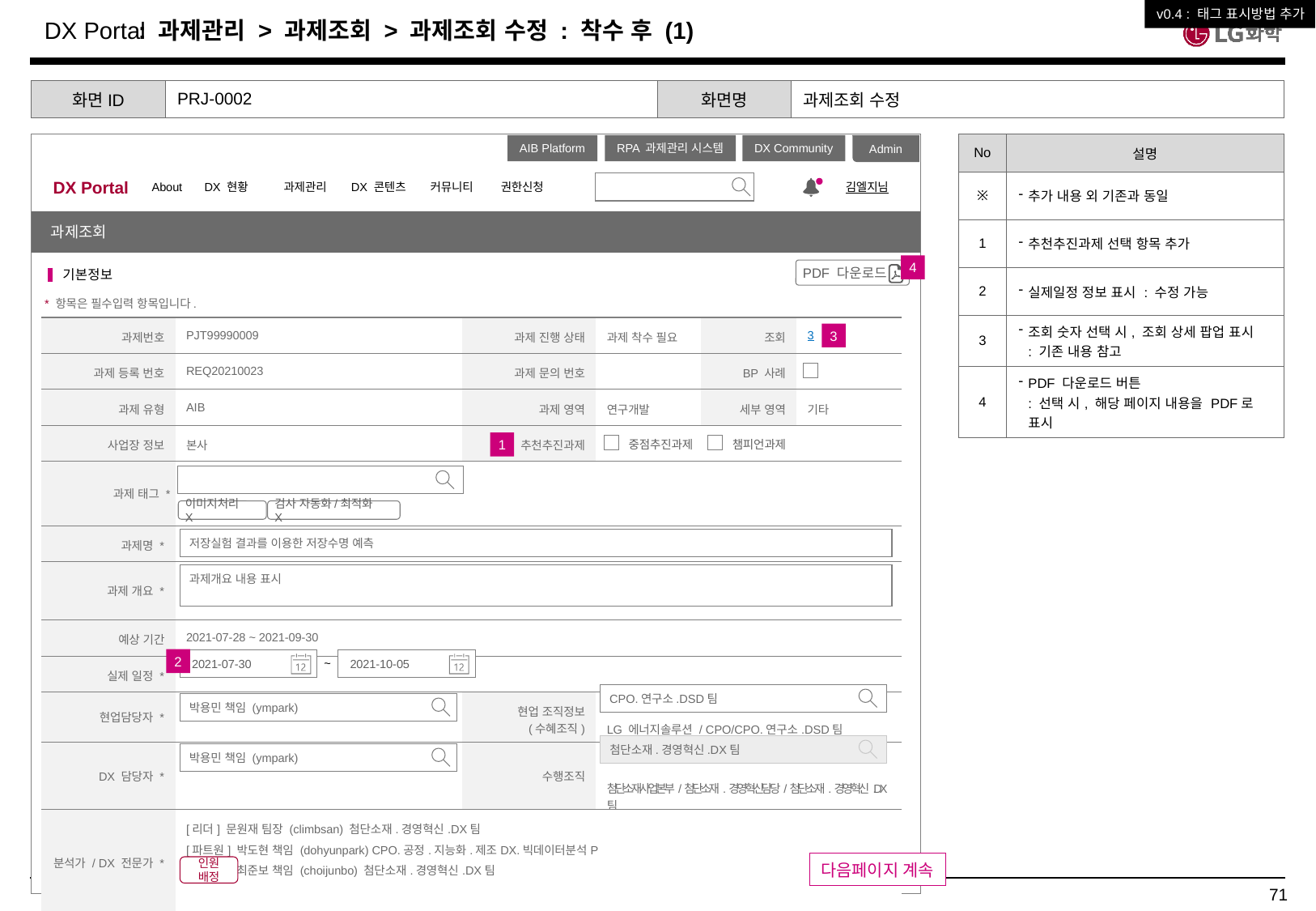

v0.4 : 태그 표시방법 추가
: 과제관리 > 과제조회 > 과제조회 수정 : 착수 후 (1)
| 화면ID | PRJ-0002 | 화면명 | 과제조회 수정 |
| --- | --- | --- | --- |

| No | 설명 |
| --- | --- |
| ※ | 추가 내용 외 기존과 동일 |
| 1 | 추천추진과제 선택 항목 추가 |
| 2 | 실제일정 정보 표시 : 수정 가능 |
| 3 | 조회 숫자 선택 시, 조회 상세 팝업 표시 : 기존 내용 참고 |
| 4 | PDF 다운로드 버튼 : 선택 시, 해당 페이지 내용을 PDF로 표시 |

Admin
DX Portal

About
DX 현황
과제관리
DX 콘텐츠
커뮤니티
권한신청
김엘지님

AIB Platform
RPA 과제관리 시스템
DX Community
공지사항

과제조회
4
PDF 다운로드

기본정보
* 항목은 필수입력 항목입니다.
| 과제번호 | PJT99990009 | 과제 진행 상태 | 과제 착수 필요 | 조회 | 3 |
| --- | --- | --- | --- | --- | --- |
| 과제 등록 번호 | REQ20210023 | 과제 문의 번호 |  | BP 사례 |  |
| 과제 유형 | AIB | 과제 영역 | 연구개발 | 세부 영역 | 기타 |
| 사업장 정보 | 본사 | 추천추진과제 |  |  |  |
| 과제 태그 \* |  |  |  |  |  |
| 과제명 \* |  |  |  |  |  |
| 과제 개요 \* |  |  |  |  |  |
| 예상 기간 | 2021-07-28 ~ 2021-09-30 |  |  |  |  |
| 실제 일정 \* |  |  |  |  |  |
| 현업담당자 \* |  | 현업 조직정보 (수혜조직) | LG 에너지솔루션 / CPO/CPO.연구소.DSD팀 |  |  |
| DX 담당자 \* |  | 수행조직 | 첨단소재사업본부/첨단소재.경영혁신담당/첨단소재.경영혁신.DX팀 |  |  |
| 분석가 / DX 전문가 \* | [리더] 문원재 팀장 (climbsan) 첨단소재.경영혁신.DX팀 [파트원] 박도현 책임 (dohyunpark) CPO.공정.지능화.제조DX.빅데이터분석P [파트원] 최준보 책임 (choijunbo) 첨단소재.경영혁신.DX팀 |  |  |  |  |
3

1
중점추진과제

챔피언과제

이미지처리   X
검사 자동화/최적화   X
저장실험 결과를 이용한 저장수명 예측
과제개요 내용 표시

2
~
2021-07-30

2021-10-05

CPO.연구소.DSD팀

박용민 책임 (ympark)

첨단소재.경영혁신.DX팀

박용민 책임 (ympark)

다음페이지 계속
인원 배정